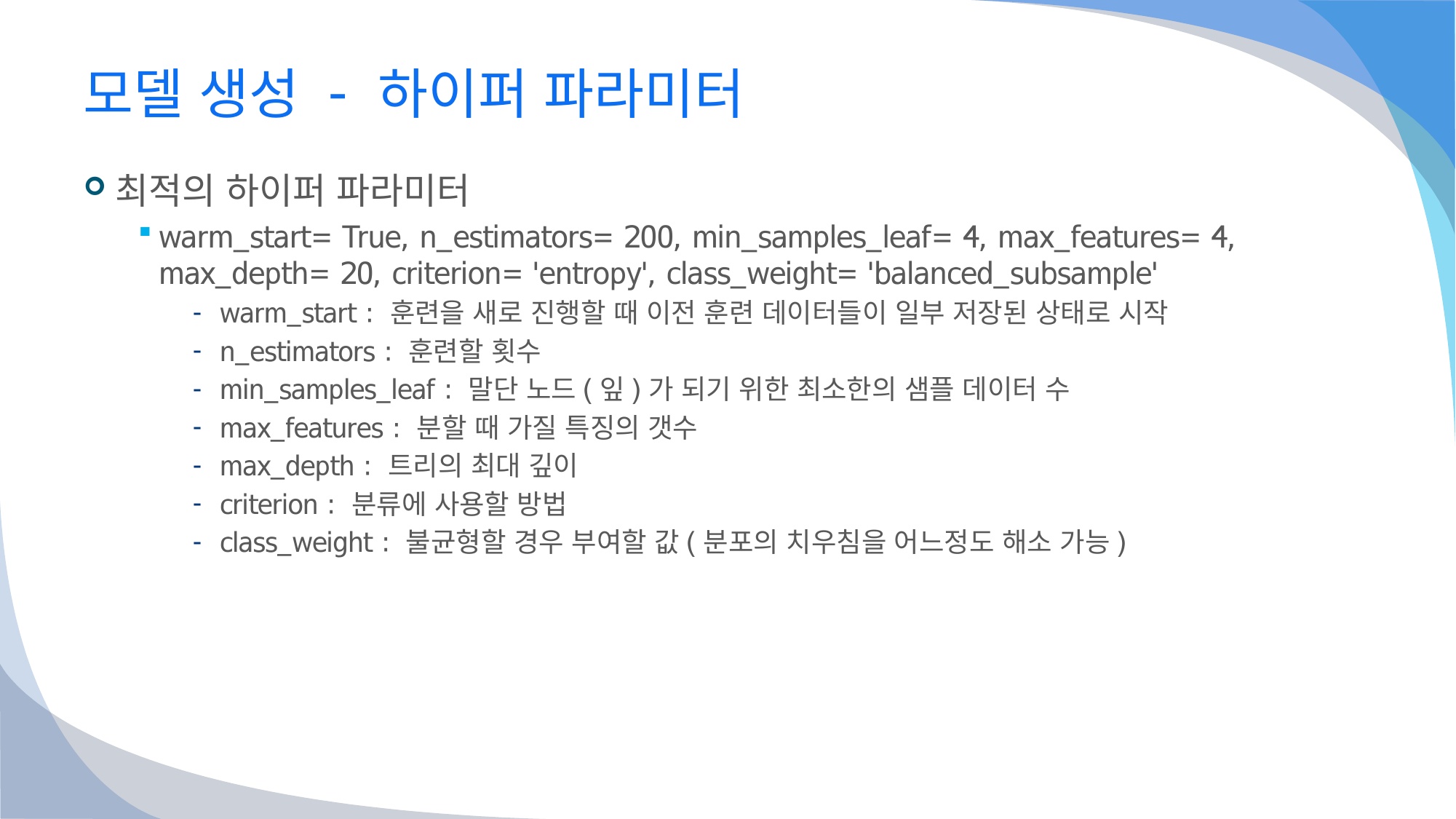

# 모델 생성 - 하이퍼 파라미터
최적의 하이퍼 파라미터
warm_start= True, n_estimators= 200, min_samples_leaf= 4, max_features= 4, max_depth= 20, criterion= 'entropy', class_weight= 'balanced_subsample'
warm_start : 훈련을 새로 진행할 때 이전 훈련 데이터들이 일부 저장된 상태로 시작
n_estimators : 훈련할 횟수
min_samples_leaf : 말단 노드(잎)가 되기 위한 최소한의 샘플 데이터 수
max_features : 분할 때 가질 특징의 갯수
max_depth : 트리의 최대 깊이
criterion : 분류에 사용할 방법
class_weight : 불균형할 경우 부여할 값(분포의 치우침을 어느정도 해소 가능)